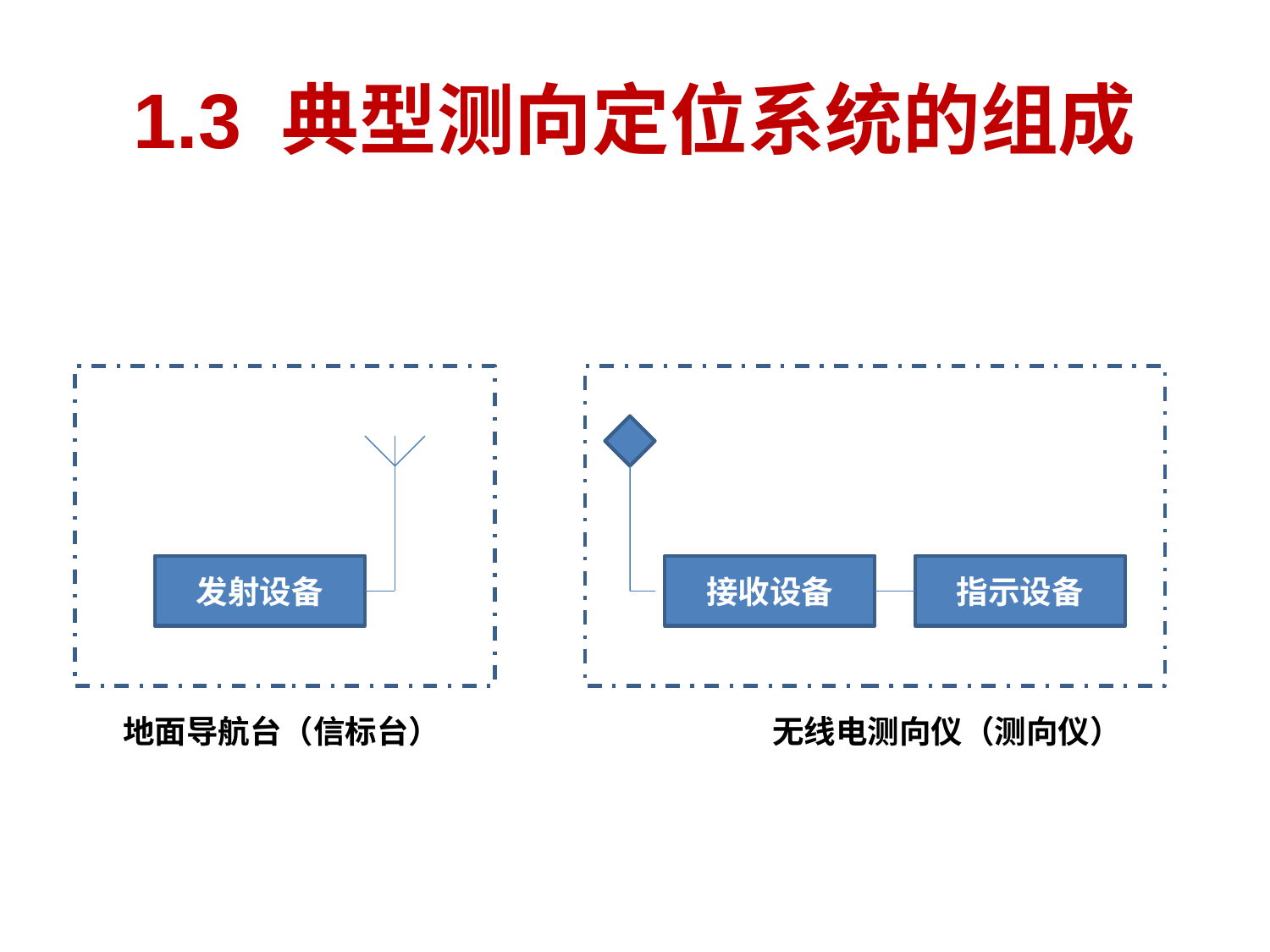

# 1.3 典型测向定位系统的组成

发射设备
接收设备
指示设备
地面导航台（信标台）
无线电测向仪（测向仪）